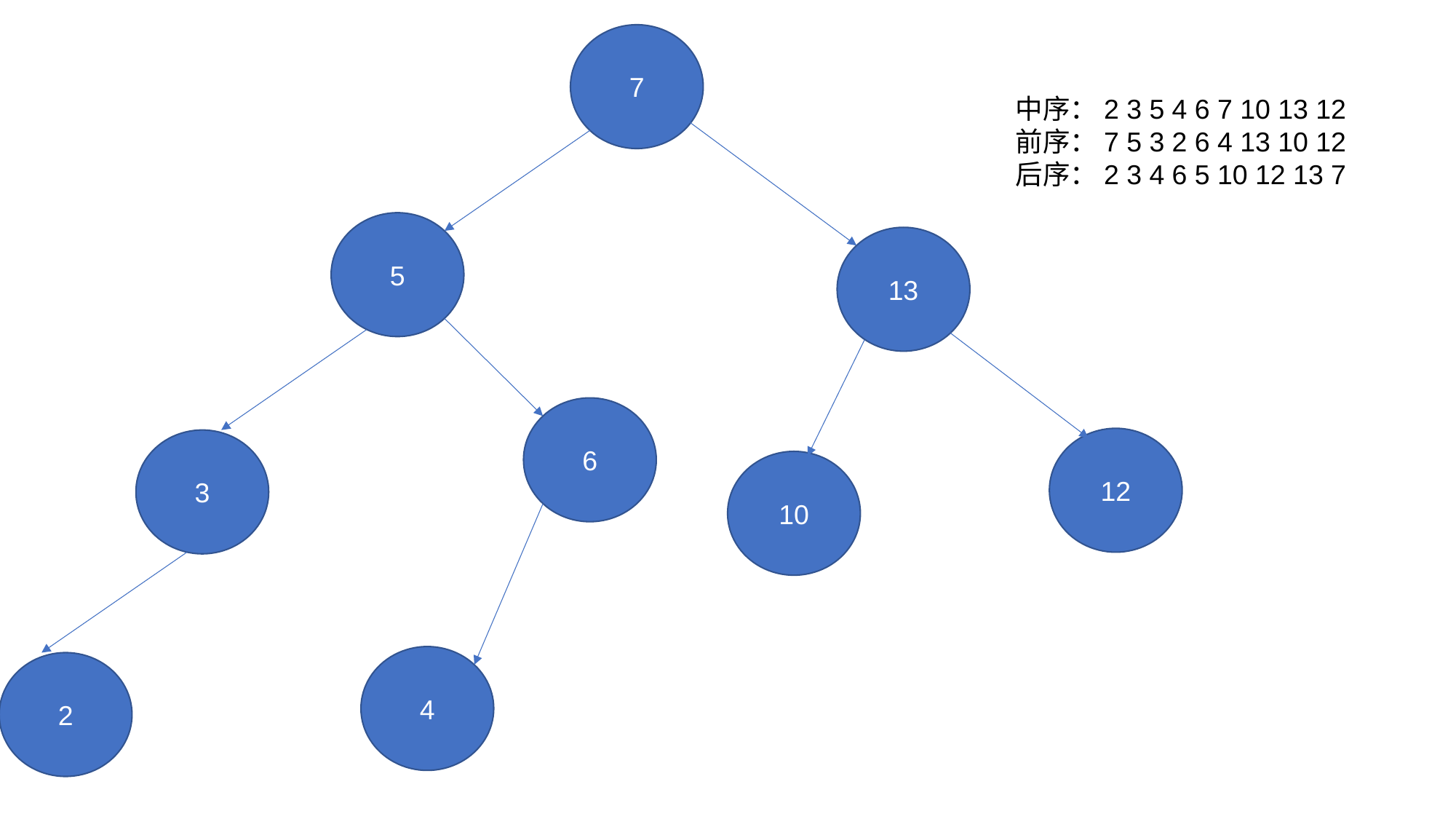

7
中序：2 3 5 4 6 7 10 13 12
前序：7 5 3 2 6 4 13 10 12
后序：2 3 4 6 5 10 12 13 7
5
13
6
12
3
10
4
2